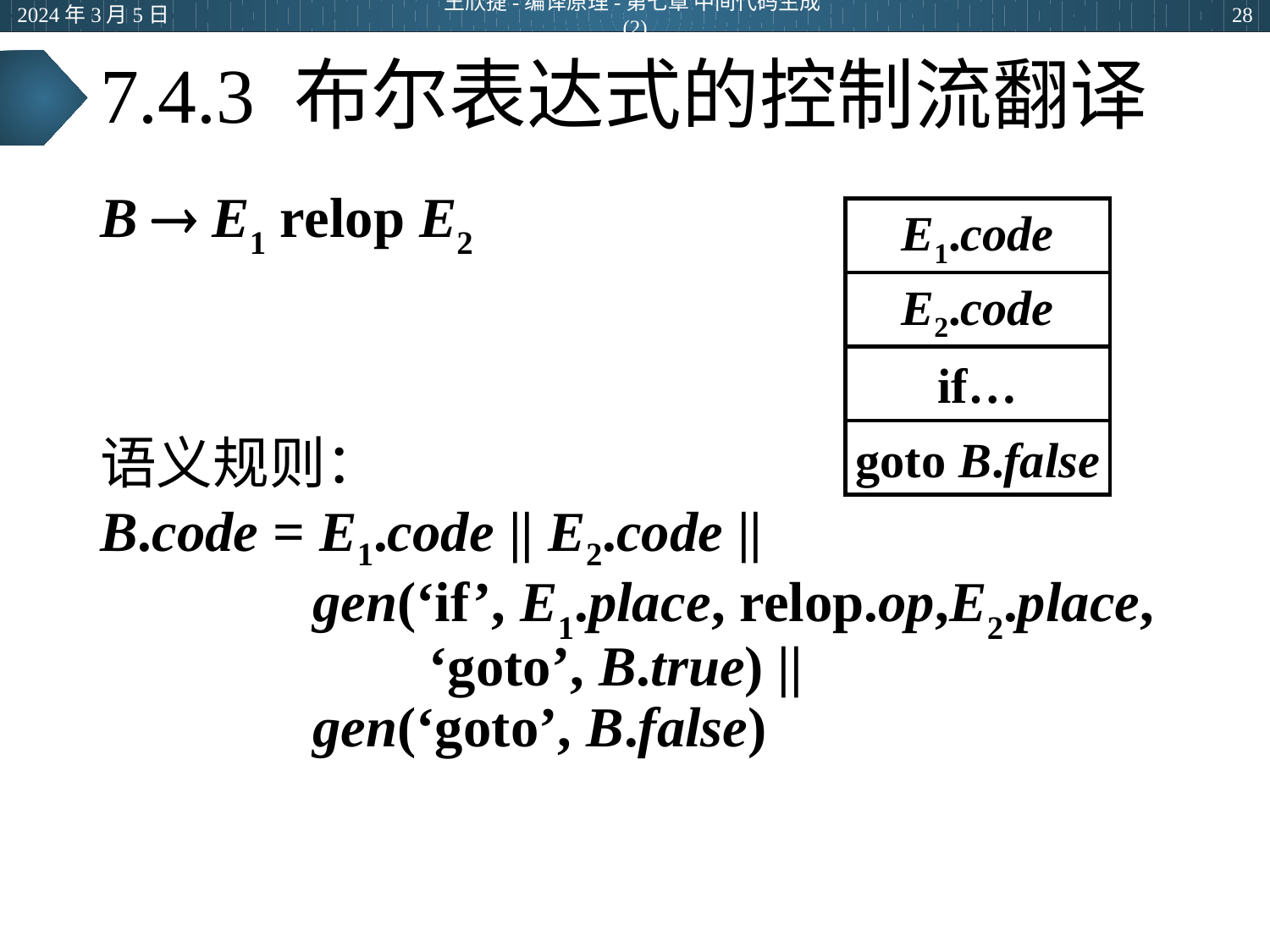

2024年3月5日
王欣捷-编译原理-第七章 中间代码生成(2)
28
# 7.4.3 布尔表达式的控制流翻译
B → E1 relop E2

语义规则：
B.code = E1.code || E2.code ||
               gen(‘if’, E1.place, relop.op,E2.place,
		            ‘goto’, B.true) ||
               gen(‘goto’, B.false)

E1.code
E2.code
goto B.false
if…